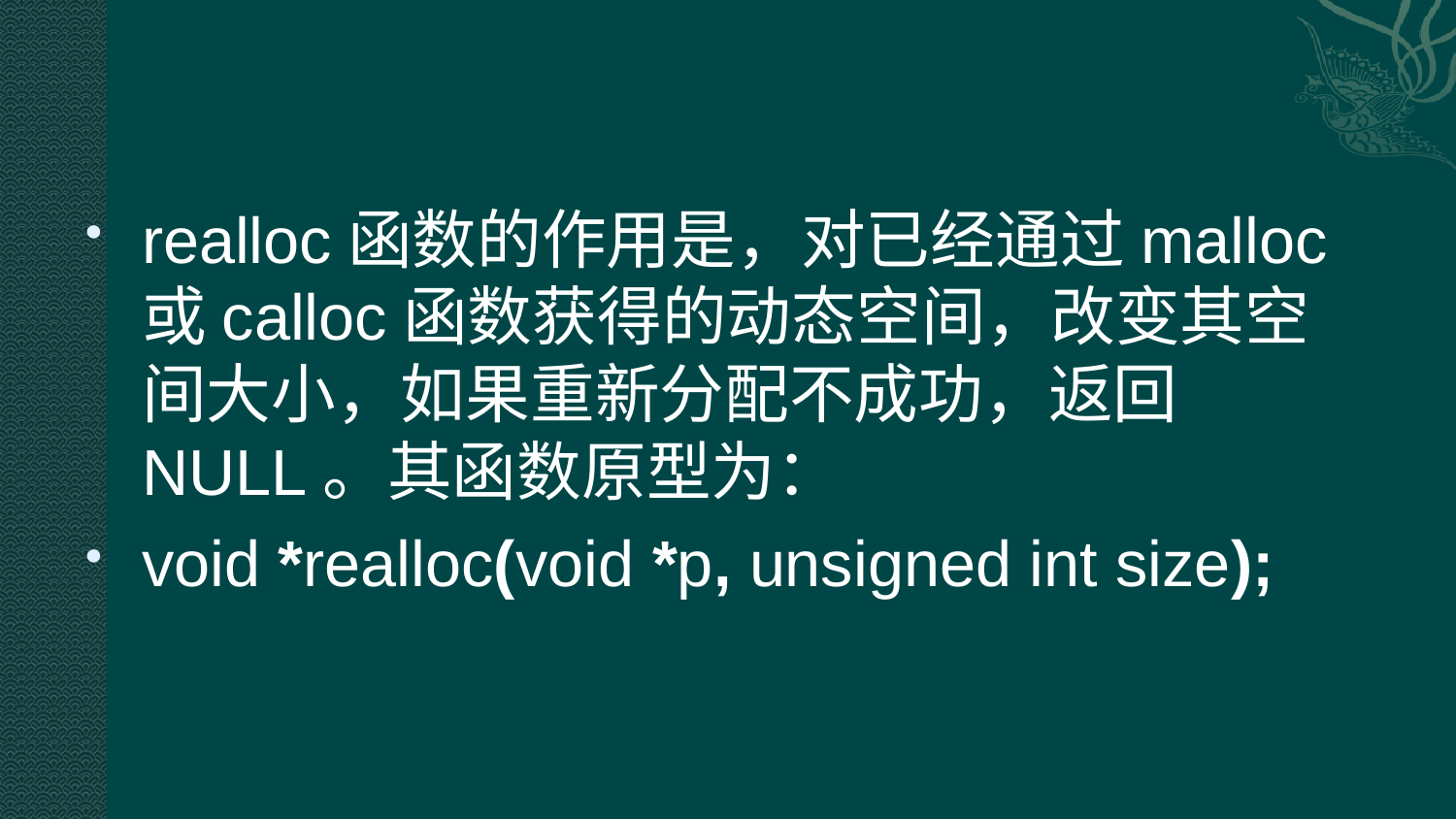

#
realloc函数的作用是，对已经通过malloc或calloc函数获得的动态空间，改变其空间大小，如果重新分配不成功，返回NULL。其函数原型为：
void *realloc(void *p, unsigned int size);